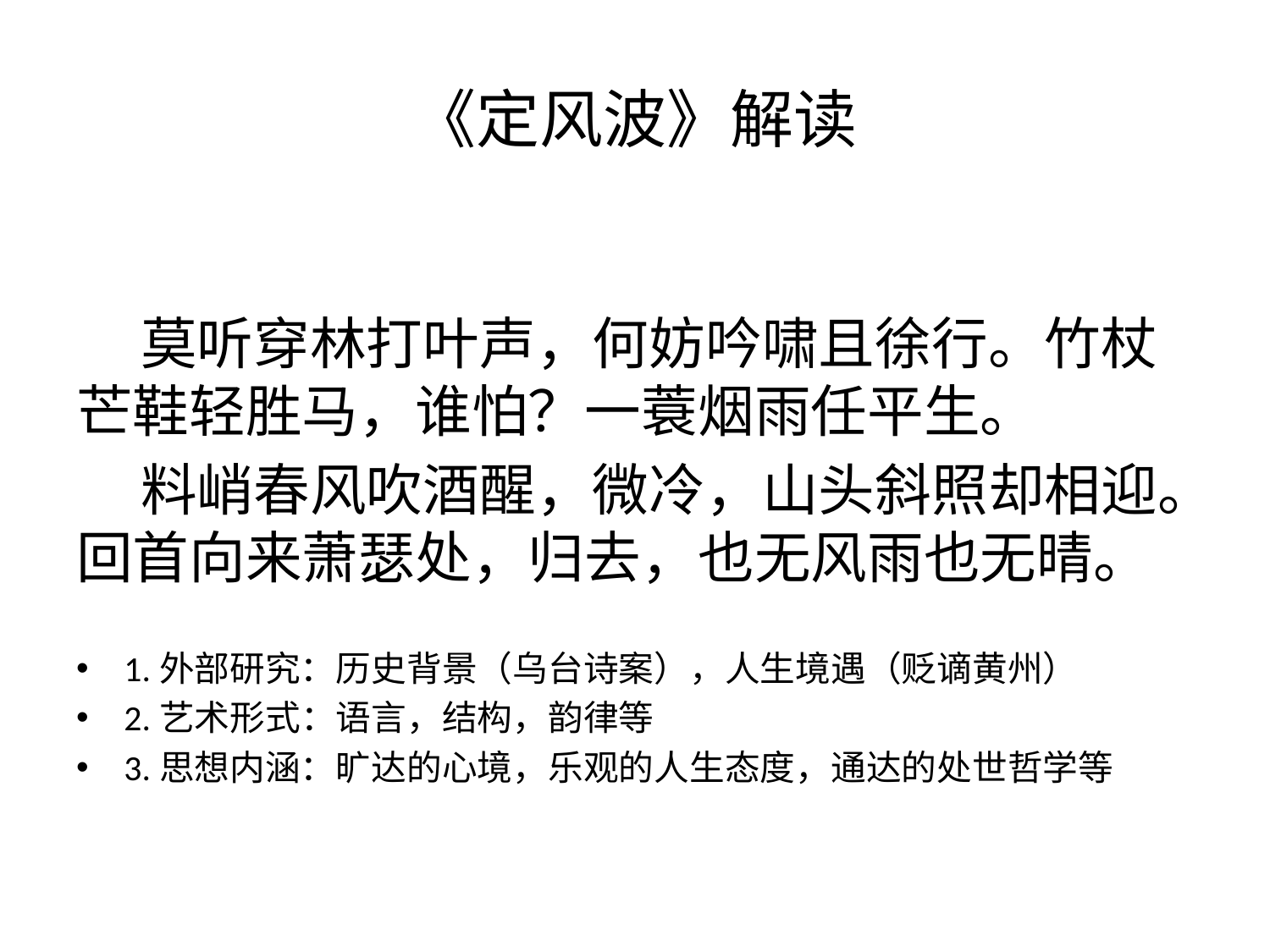

# 《定风波》解读

    莫听穿林打叶声，何妨吟啸且徐行。竹杖芒鞋轻胜马，谁怕？一蓑烟雨任平生。
    料峭春风吹酒醒，微冷，山头斜照却相迎。回首向来萧瑟处，归去，也无风雨也无晴。

1.外部研究：历史背景（乌台诗案），人生境遇（贬谪黄州）
2.艺术形式：语言，结构，韵律等
3.思想内涵：旷达的心境，乐观的人生态度，通达的处世哲学等